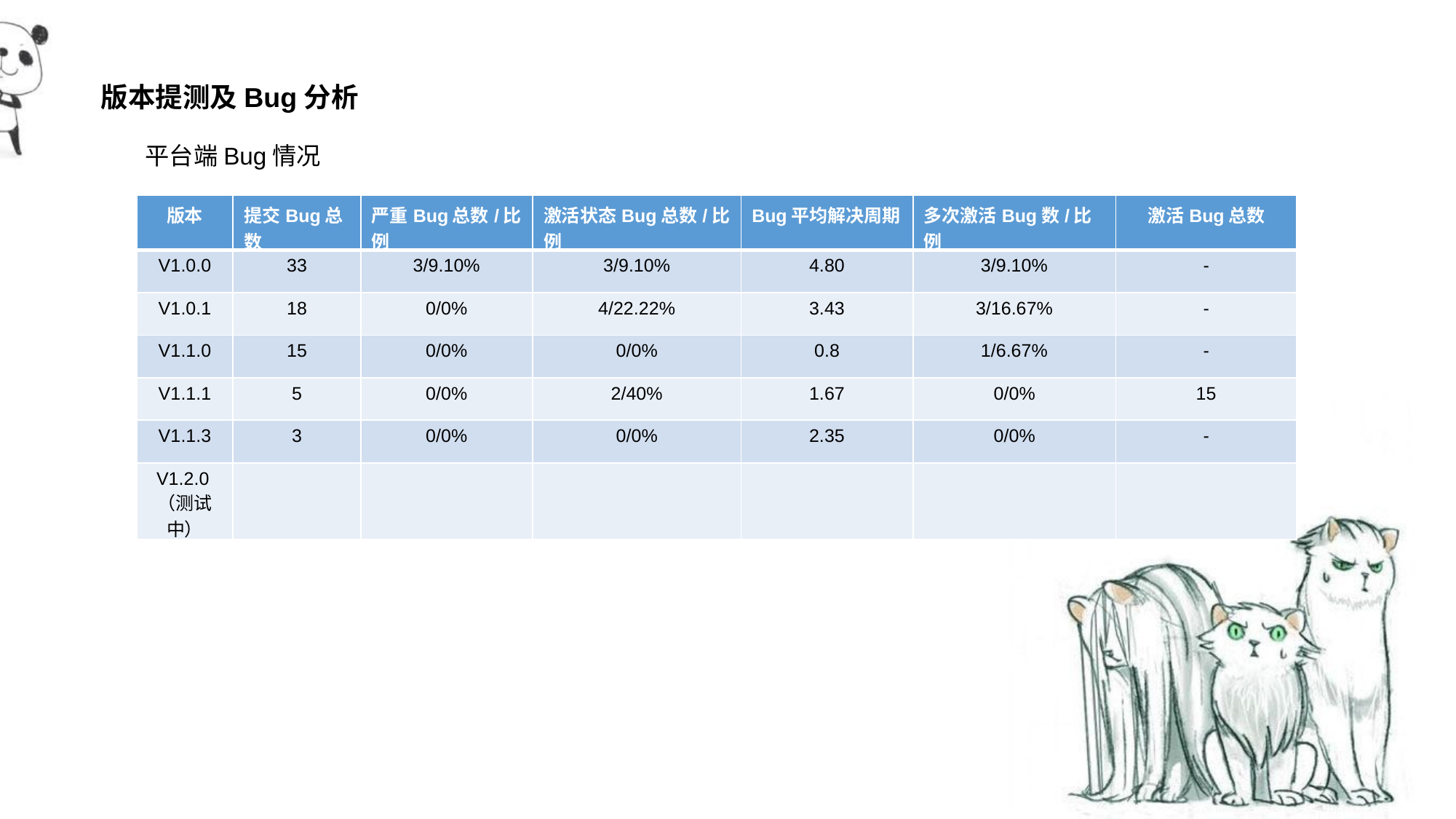

版本提测及Bug分析
平台端Bug情况
| 版本 | 提交Bug总数 | 严重Bug总数/比例 | 激活状态Bug总数/比例 | Bug平均解决周期 | 多次激活Bug数/比例 | 激活Bug总数 |
| --- | --- | --- | --- | --- | --- | --- |
| V1.0.0 | 33 | 3/9.10% | 3/9.10% | 4.80 | 3/9.10% | - |
| V1.0.1 | 18 | 0/0% | 4/22.22% | 3.43 | 3/16.67% | - |
| V1.1.0 | 15 | 0/0% | 0/0% | 0.8 | 1/6.67% | - |
| V1.1.1 | 5 | 0/0% | 2/40% | 1.67 | 0/0% | 15 |
| V1.1.3 | 3 | 0/0% | 0/0% | 2.35 | 0/0% | - |
| V1.2.0（测试中） |  |  |  |  |  |  |